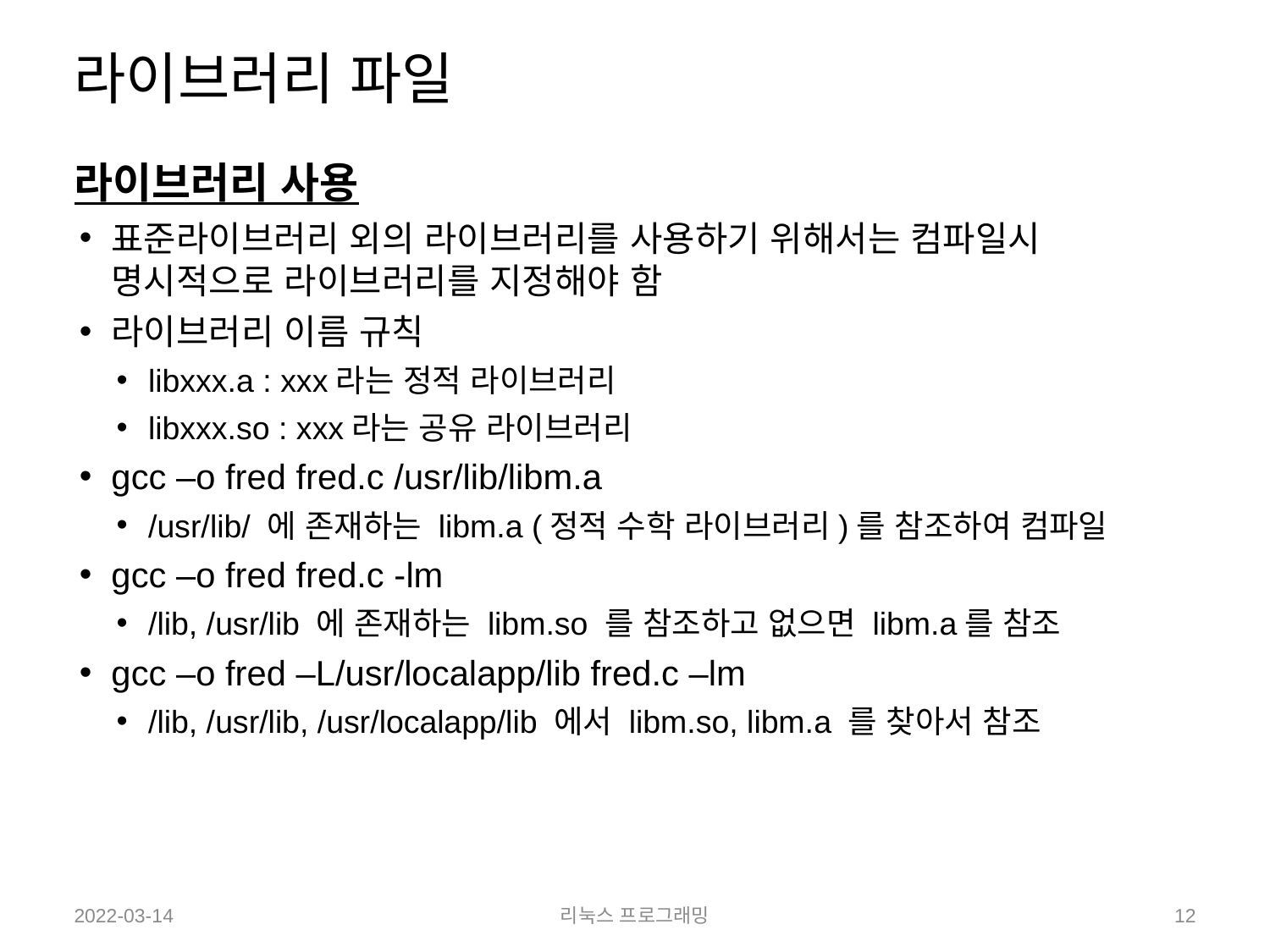

# 라이브러리 파일
라이브러리 사용
표준라이브러리 외의 라이브러리를 사용하기 위해서는 컴파일시 명시적으로 라이브러리를 지정해야 함
라이브러리 이름 규칙
libxxx.a : xxx라는 정적 라이브러리
libxxx.so : xxx라는 공유 라이브러리
gcc –o fred fred.c /usr/lib/libm.a
/usr/lib/ 에 존재하는 libm.a (정적 수학 라이브러리)를 참조하여 컴파일
gcc –o fred fred.c -lm
/lib, /usr/lib 에 존재하는 libm.so 를 참조하고 없으면 libm.a를 참조
gcc –o fred –L/usr/localapp/lib fred.c –lm
/lib, /usr/lib, /usr/localapp/lib 에서 libm.so, libm.a 를 찾아서 참조
2022-03-14
리눅스 프로그래밍
12